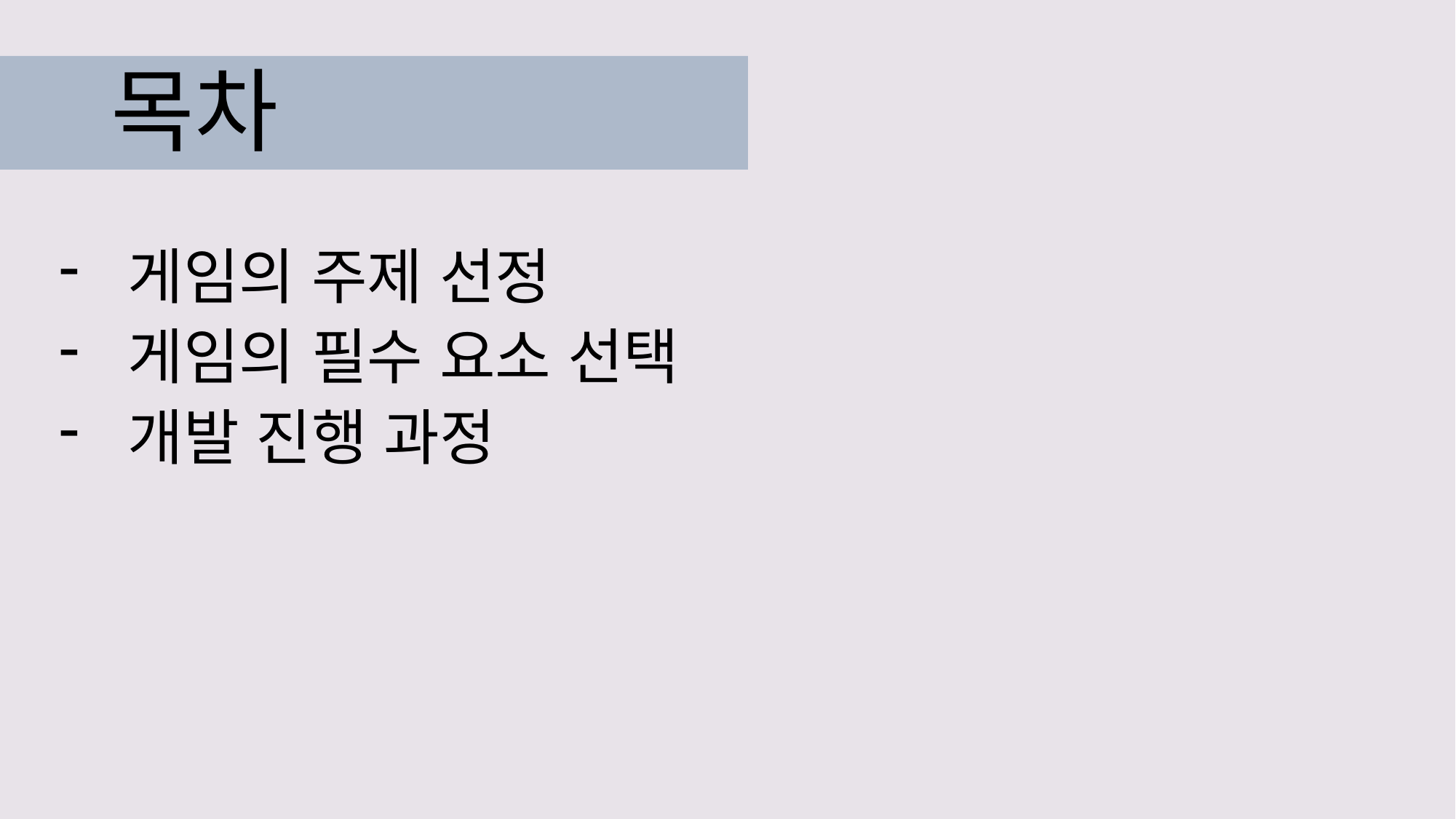

# 목차
게임의 주제 선정
게임의 필수 요소 선택
개발 진행 과정